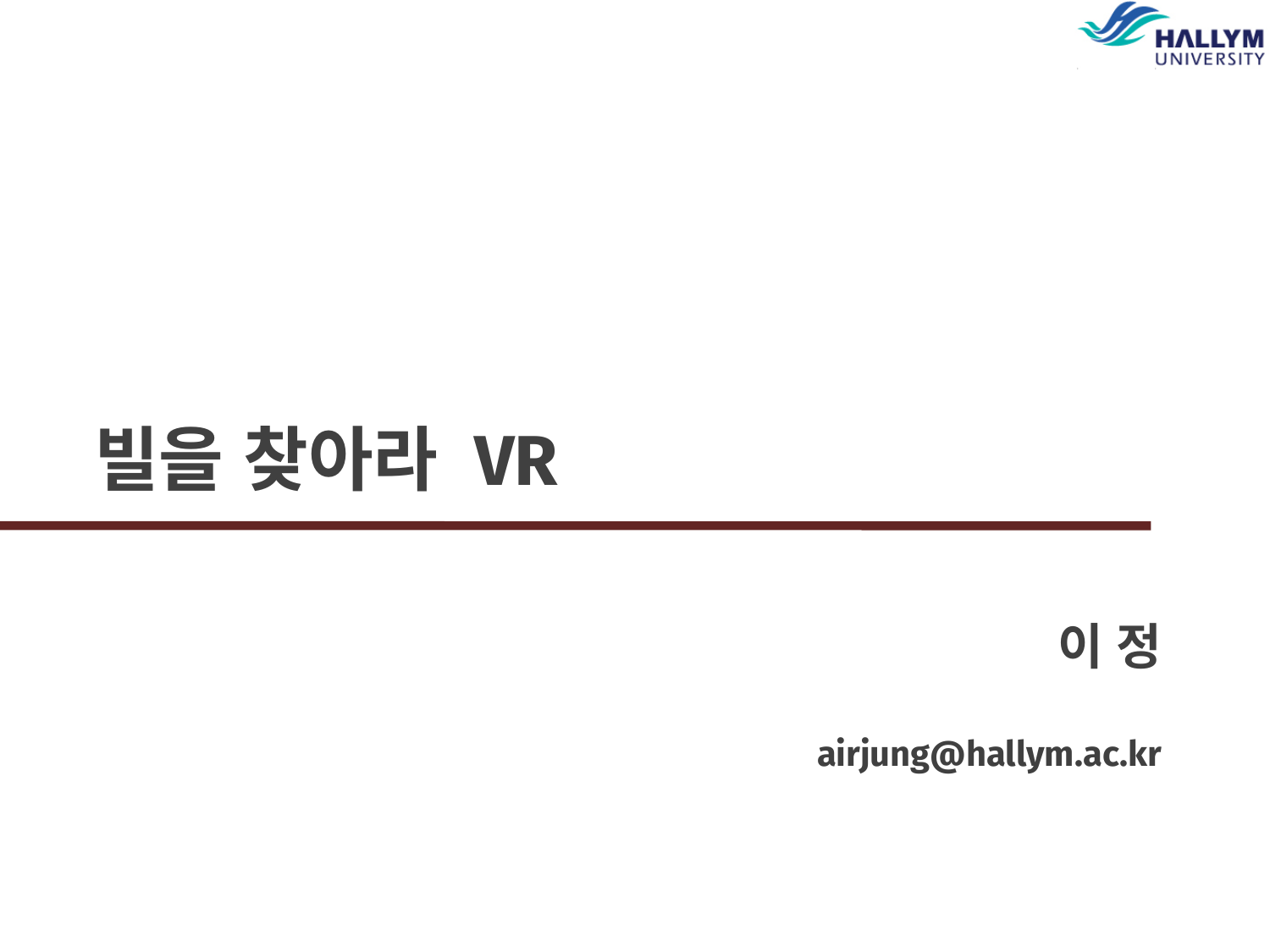

# 빌을 찾아라 VR

이 정

airjung@hallym.ac.kr